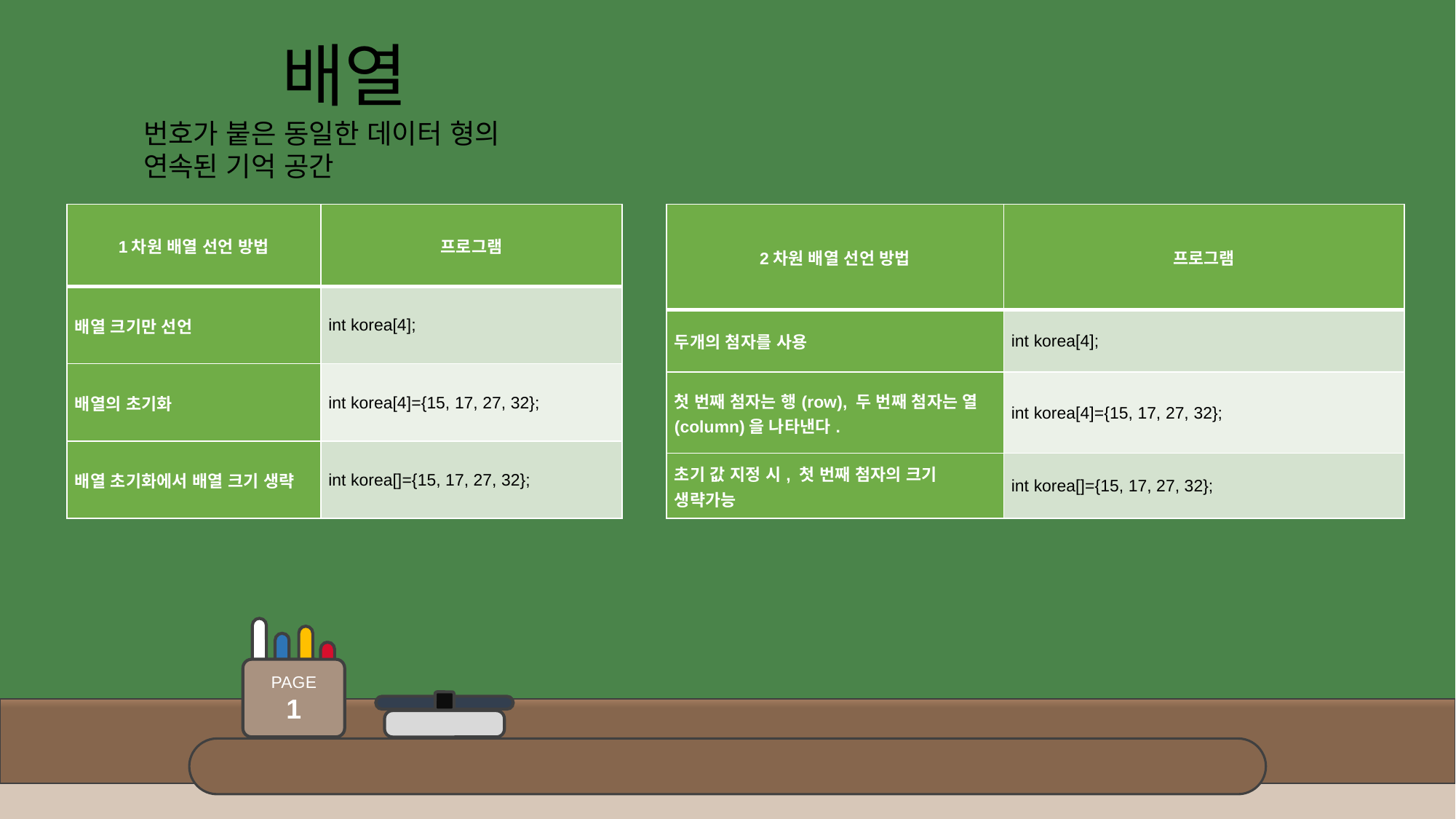

배열
번호가 붙은 동일한 데이터 형의 연속된 기억 공간
| 1차원 배열 선언 방법 | 프로그램 |
| --- | --- |
| 배열 크기만 선언 | int korea[4]; |
| 배열의 초기화 | int korea[4]={15, 17, 27, 32}; |
| 배열 초기화에서 배열 크기 생략 | int korea[]={15, 17, 27, 32}; |
| 2차원 배열 선언 방법 | 프로그램 |
| --- | --- |
| 두개의 첨자를 사용 | int korea[4]; |
| 첫 번째 첨자는 행(row), 두 번째 첨자는 열(column)을 나타낸다. | int korea[4]={15, 17, 27, 32}; |
| 초기 값 지정 시, 첫 번째 첨자의 크기 생략가능 | int korea[]={15, 17, 27, 32}; |

PAGE
1